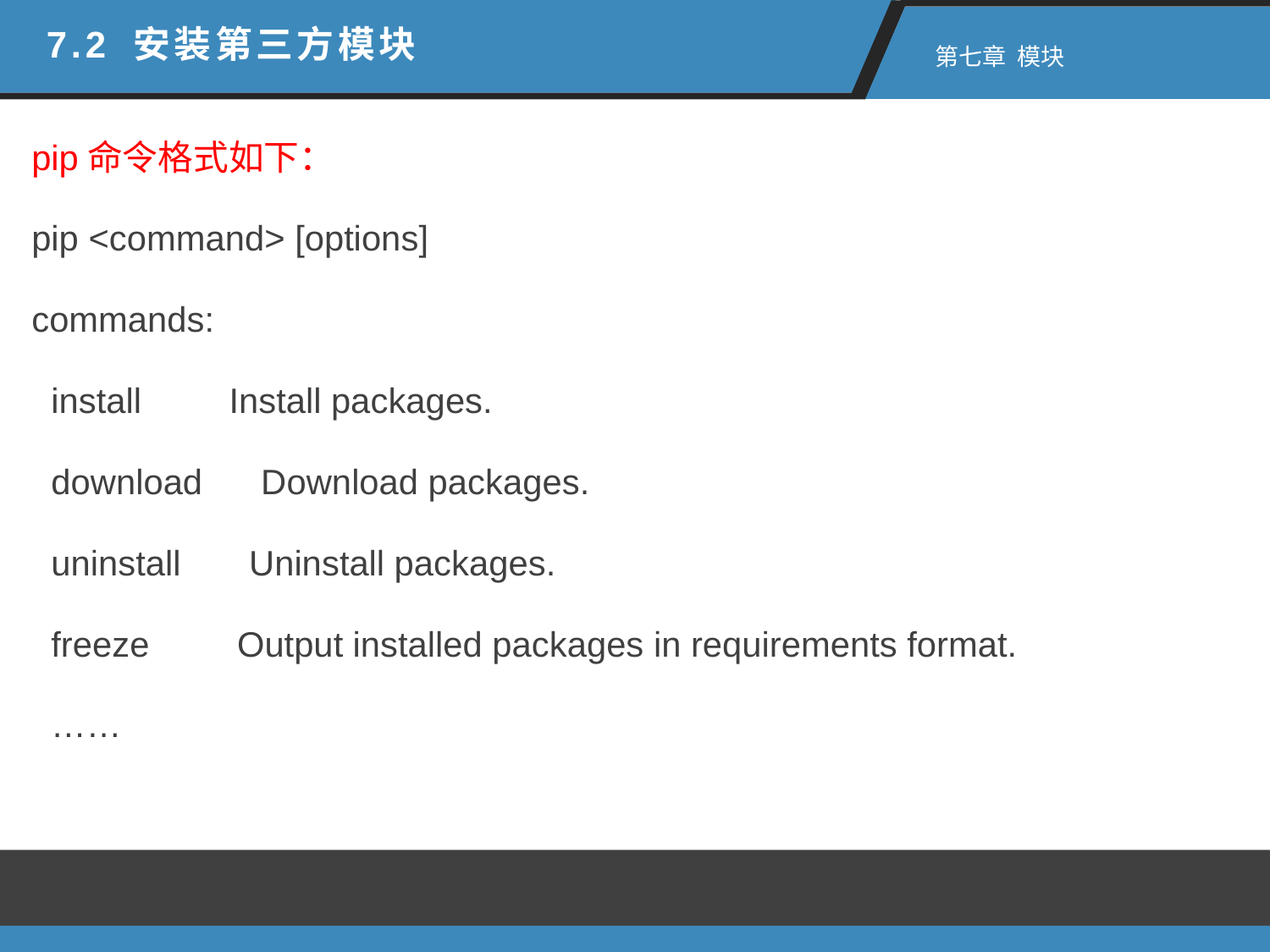

7.2 安装第三方模块
  第七章  模块
pip命令格式如下：
pip <command> [options]
commands:
  install         Install packages.
  download      Download packages.
  uninstall       Uninstall packages.
  freeze         Output installed packages in requirements format.
  ……